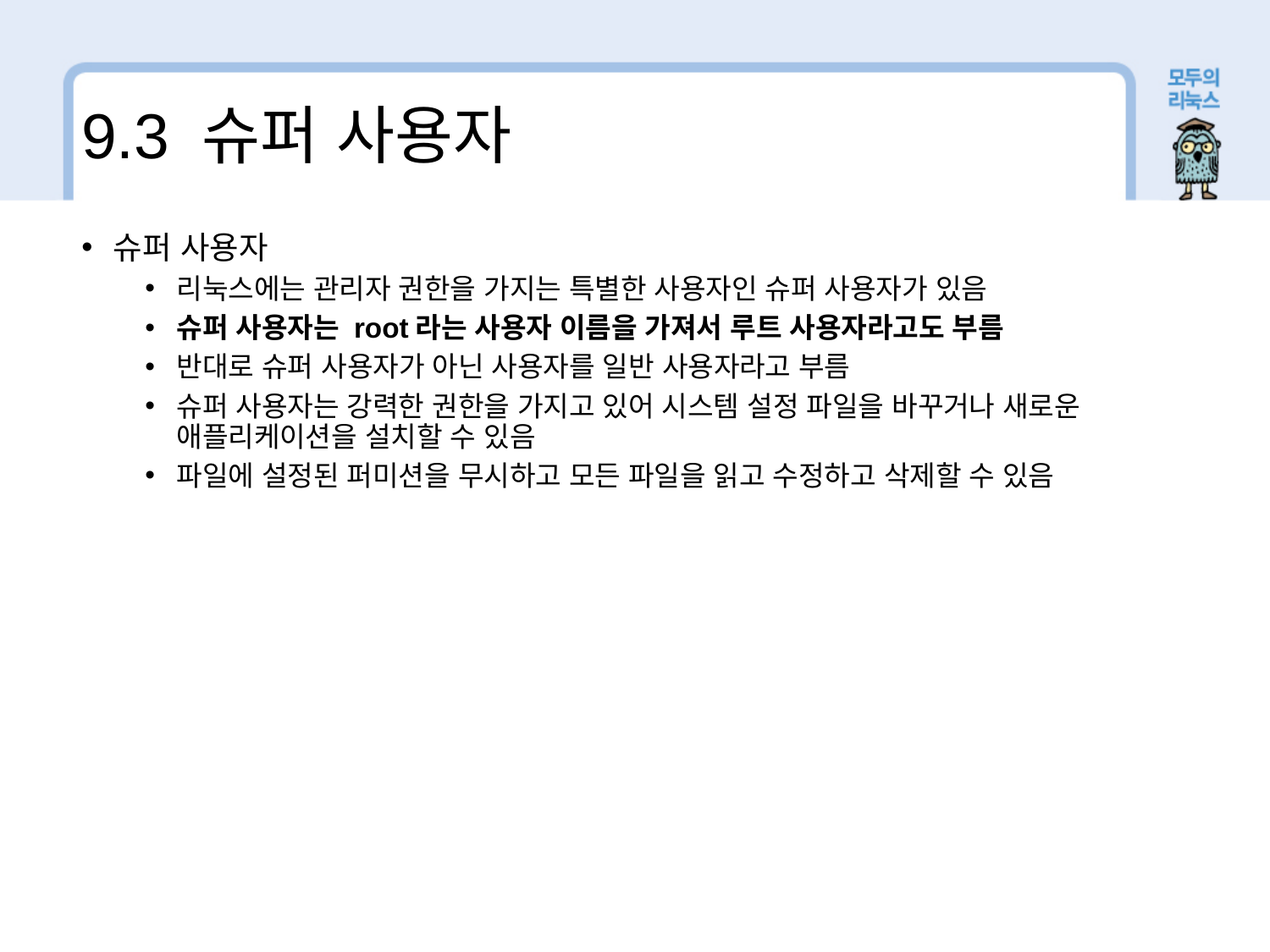

9.3 슈퍼 사용자
슈퍼 사용자
리눅스에는 관리자 권한을 가지는 특별한 사용자인 슈퍼 사용자가 있음
슈퍼 사용자는 root라는 사용자 이름을 가져서 루트 사용자라고도 부름
반대로 슈퍼 사용자가 아닌 사용자를 일반 사용자라고 부름
슈퍼 사용자는 강력한 권한을 가지고 있어 시스템 설정 파일을 바꾸거나 새로운 애플리케이션을 설치할 수 있음
파일에 설정된 퍼미션을 무시하고 모든 파일을 읽고 수정하고 삭제할 수 있음